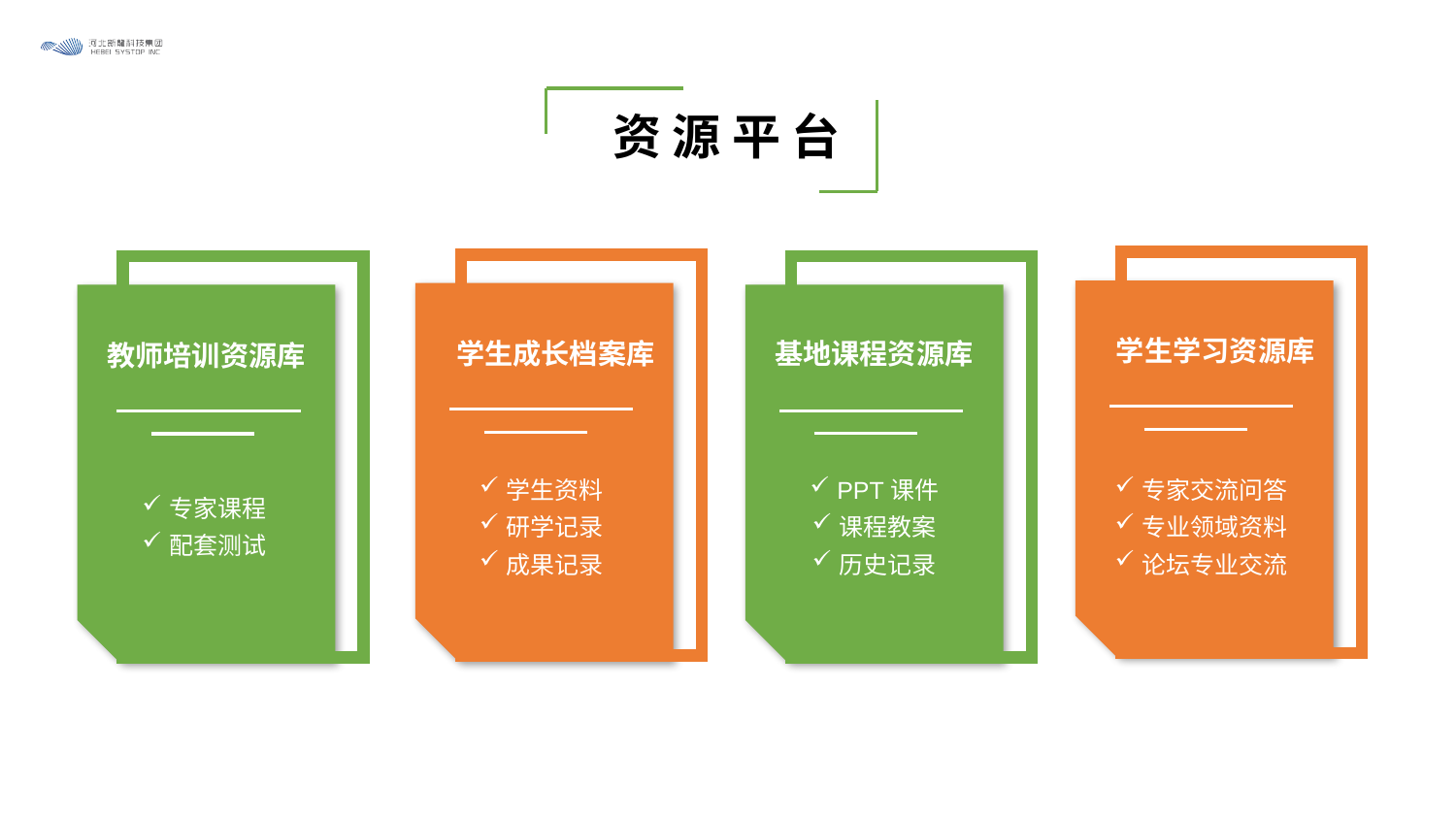

资 源 平 台

学生学习资源库
基地课程资源库
学生成长档案库
教师培训资源库
学生资料
研学记录
成果记录
PPT课件
课程教案
历史记录
专家交流问答
专业领域资料
论坛专业交流
专家课程
配套测试